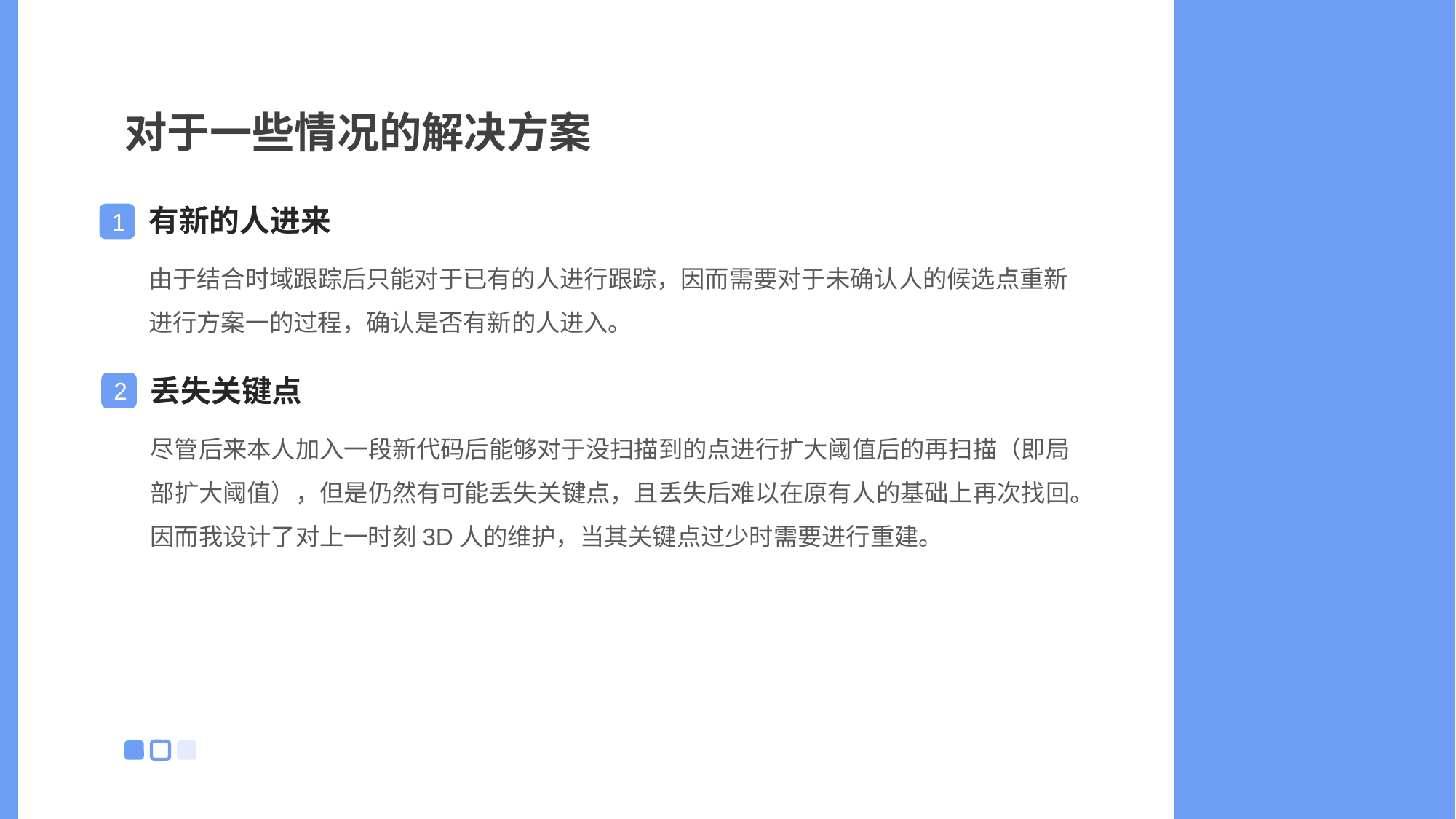

对于一些情况的解决方案
有新的人进来
1
由于结合时域跟踪后只能对于已有的人进行跟踪，因而需要对于未确认人的候选点重新进行方案一的过程，确认是否有新的人进入。
丢失关键点
2
尽管后来本人加入一段新代码后能够对于没扫描到的点进行扩大阈值后的再扫描（即局部扩大阈值），但是仍然有可能丢失关键点，且丢失后难以在原有人的基础上再次找回。因而我设计了对上一时刻3D人的维护，当其关键点过少时需要进行重建。